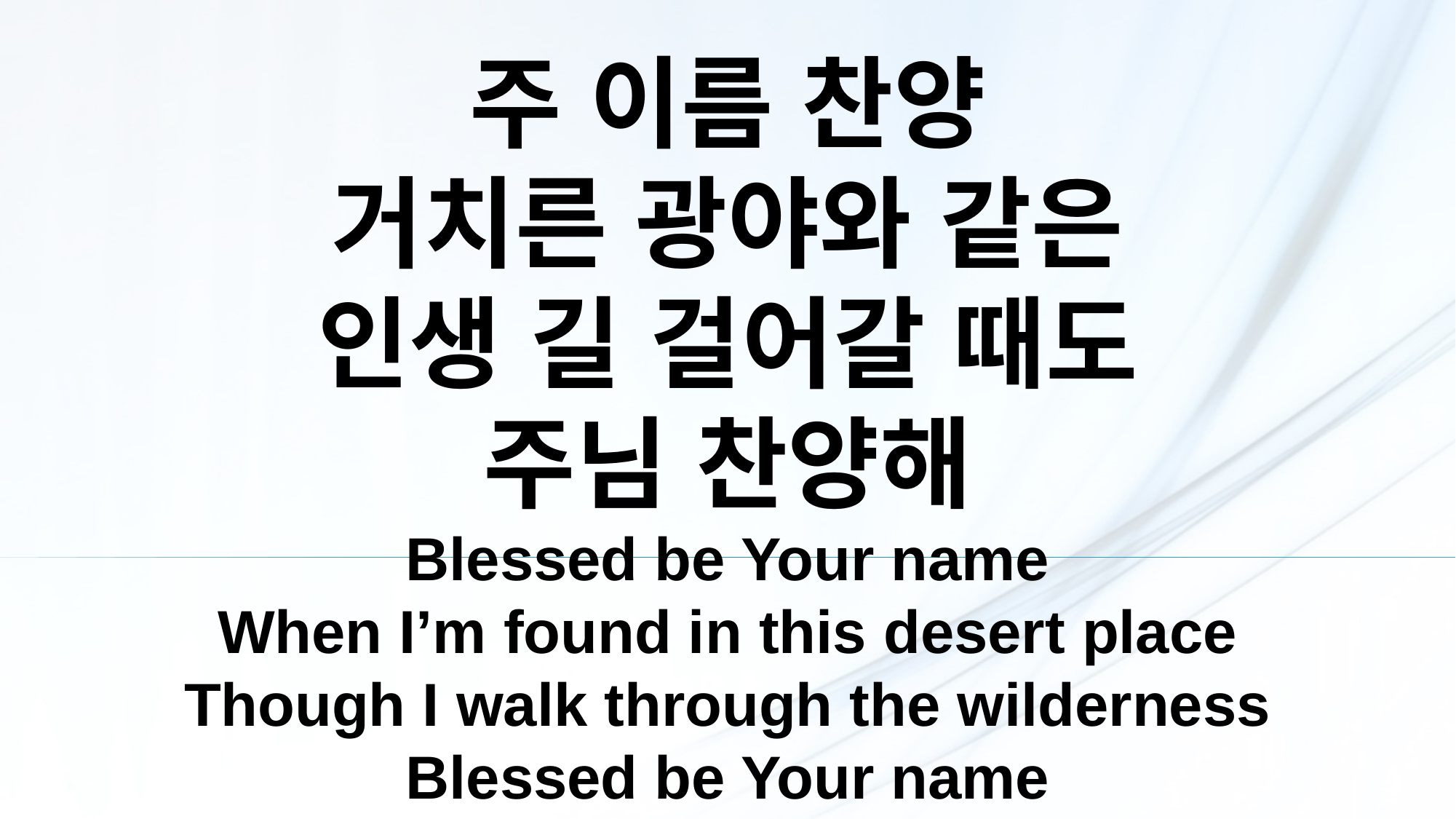

# 주 이름 찬양 거치른 광야와 같은 인생 길 걸어갈 때도 주님 찬양해 Blessed be Your name When I’m found in this desert place Though I walk through the wilderness Blessed be Your name